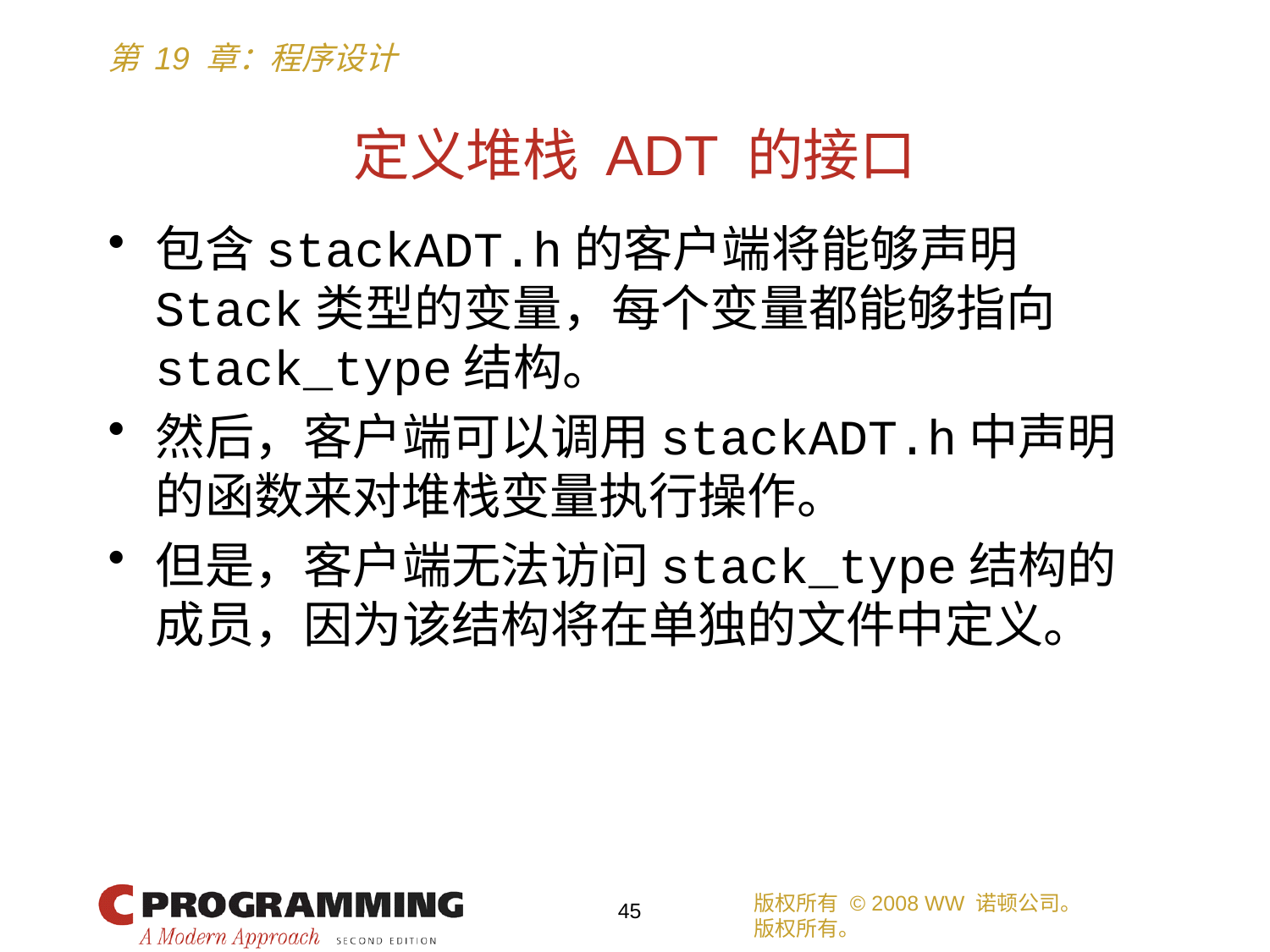

# 定义堆栈 ADT 的接口
包含stackADT.h的客户端将能够声明Stack类型的变量，每个变量都能够指向stack_type结构。
然后，客户端可以调用stackADT.h中声明的函数来对堆栈变量执行操作。
但是，客户端无法访问stack_type结构的成员，因为该结构将在单独的文件中定义。
版权所有 © 2008 WW 诺顿公司。
版权所有。
45